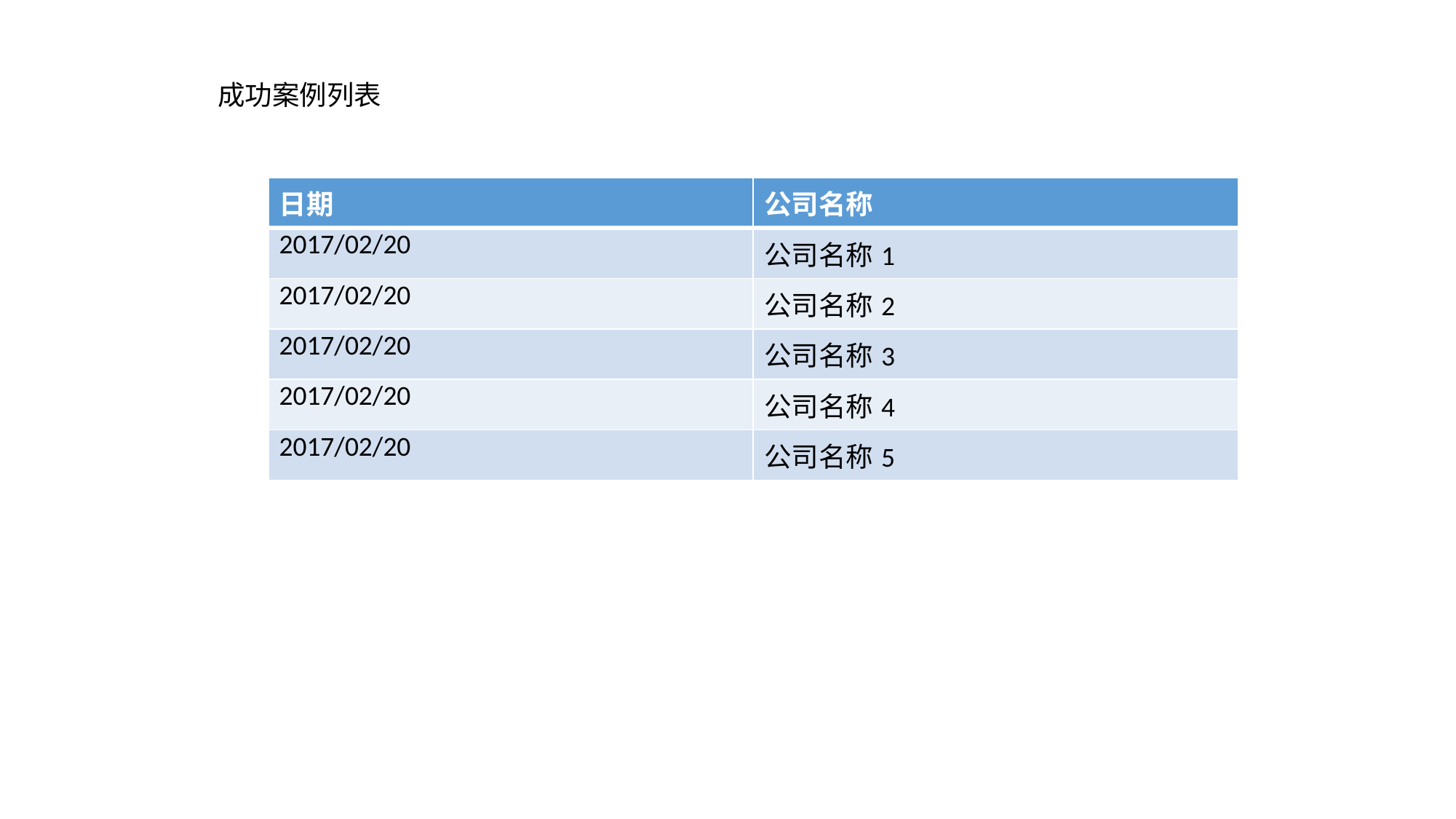

成功案例列表
| 日期 | 公司名称 |
| --- | --- |
| 2017/02/20 | 公司名称1 |
| 2017/02/20 | 公司名称2 |
| 2017/02/20 | 公司名称3 |
| 2017/02/20 | 公司名称4 |
| 2017/02/20 | 公司名称5 |